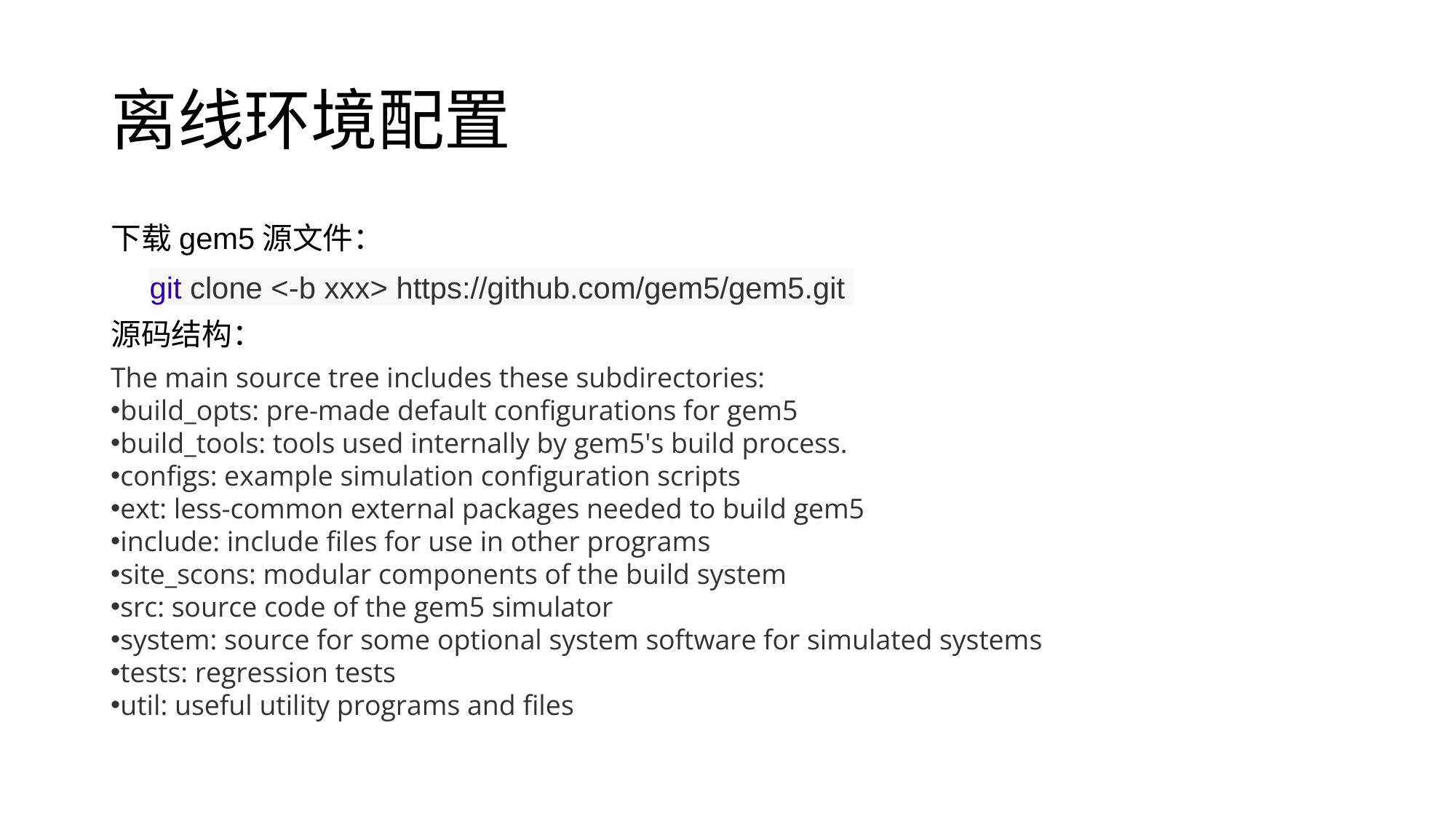

# 离线环境配置
下载gem5源文件：

源码结构：
git clone <-b xxx> https://github.com/gem5/gem5.git
The main source tree includes these subdirectories:
build_opts: pre-made default configurations for gem5
build_tools: tools used internally by gem5's build process.
configs: example simulation configuration scripts
ext: less-common external packages needed to build gem5
include: include files for use in other programs
site_scons: modular components of the build system
src: source code of the gem5 simulator
system: source for some optional system software for simulated systems
tests: regression tests
util: useful utility programs and files